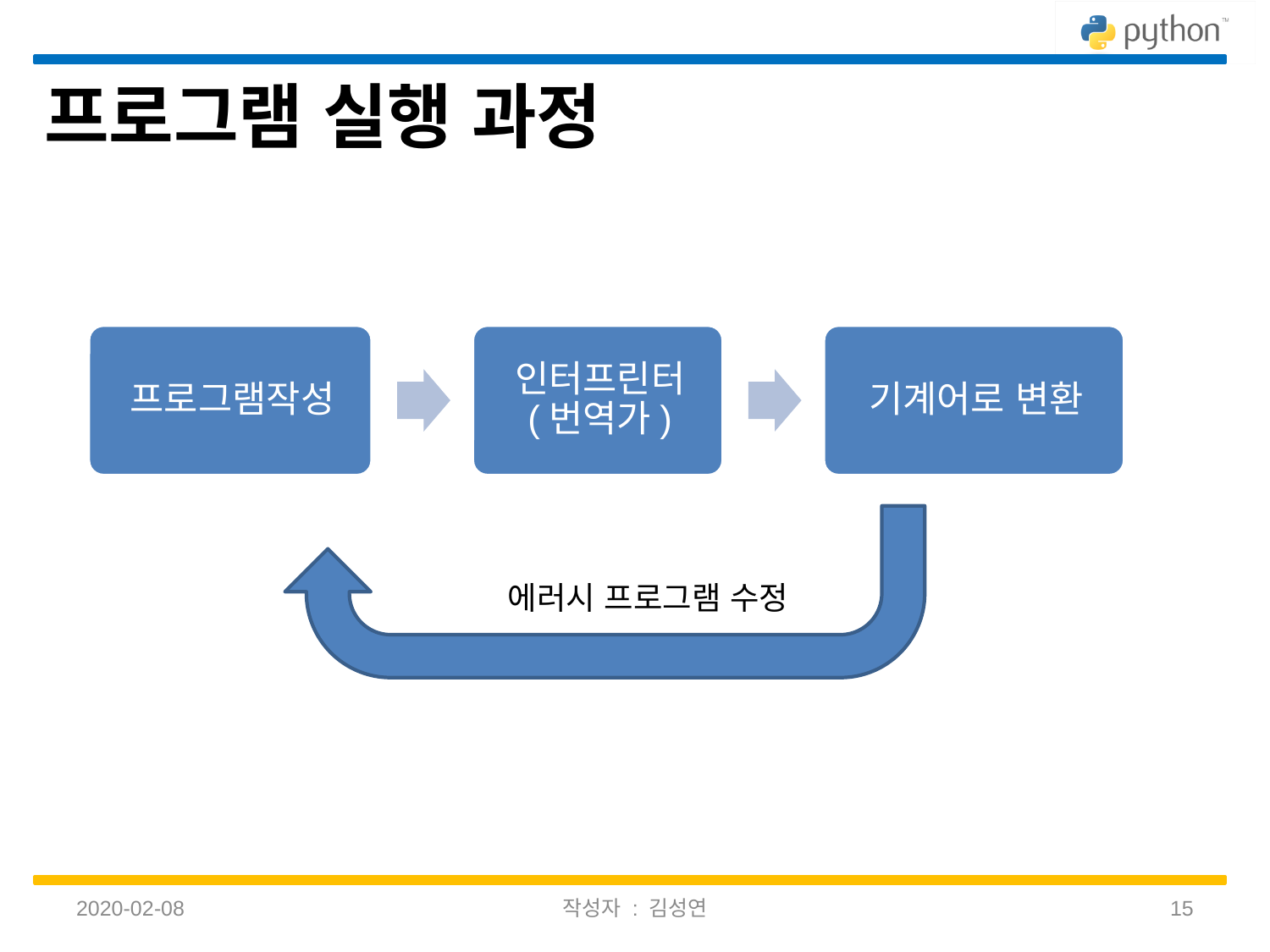

프로그램 실행 과정
프로그램작성

인터프린터
(번역가)

기계어로 변환

에러시 프로그램 수정
2020-02-08
작성자 : 김성연
15